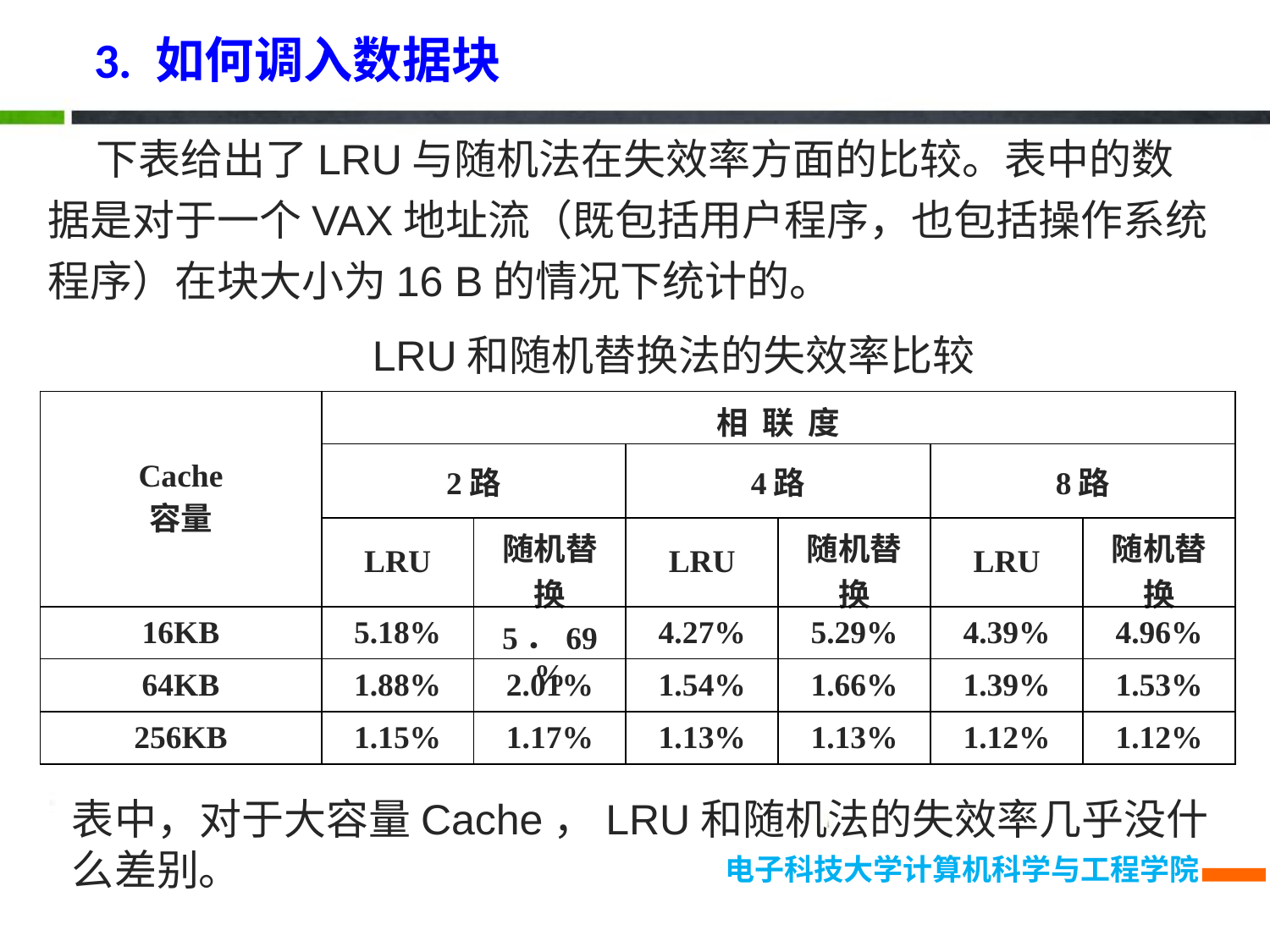

3. 如何调入数据块
    下表给出了LRU与随机法在失效率方面的比较。表中的数据是对于一个VAX地址流（既包括用户程序，也包括操作系统程序）在块大小为16 B的情况下统计的。
 LRU和随机替换法的失效率比较
| Cache 容量 | 相 联 度 |  |  |  |  |  |
| --- | --- | --- | --- | --- | --- | --- |
|  | 2路 |  | 4路 |  | 8路 |  |
|  | LRU | 随机替换 | LRU | 随机替换 | LRU | 随机替换 |
| 16KB | 5.18% | 5．69% | 4.27% | 5.29% | 4.39% | 4.96% |
| 64KB | 1.88% | 2.01% | 1.54% | 1.66% | 1.39% | 1.53% |
| 256KB | 1.15% | 1.17% | 1.13% | 1.13% | 1.12% | 1.12% |
表中，对于大容量Cache，LRU和随机法的失效率几乎没什么差别。
40